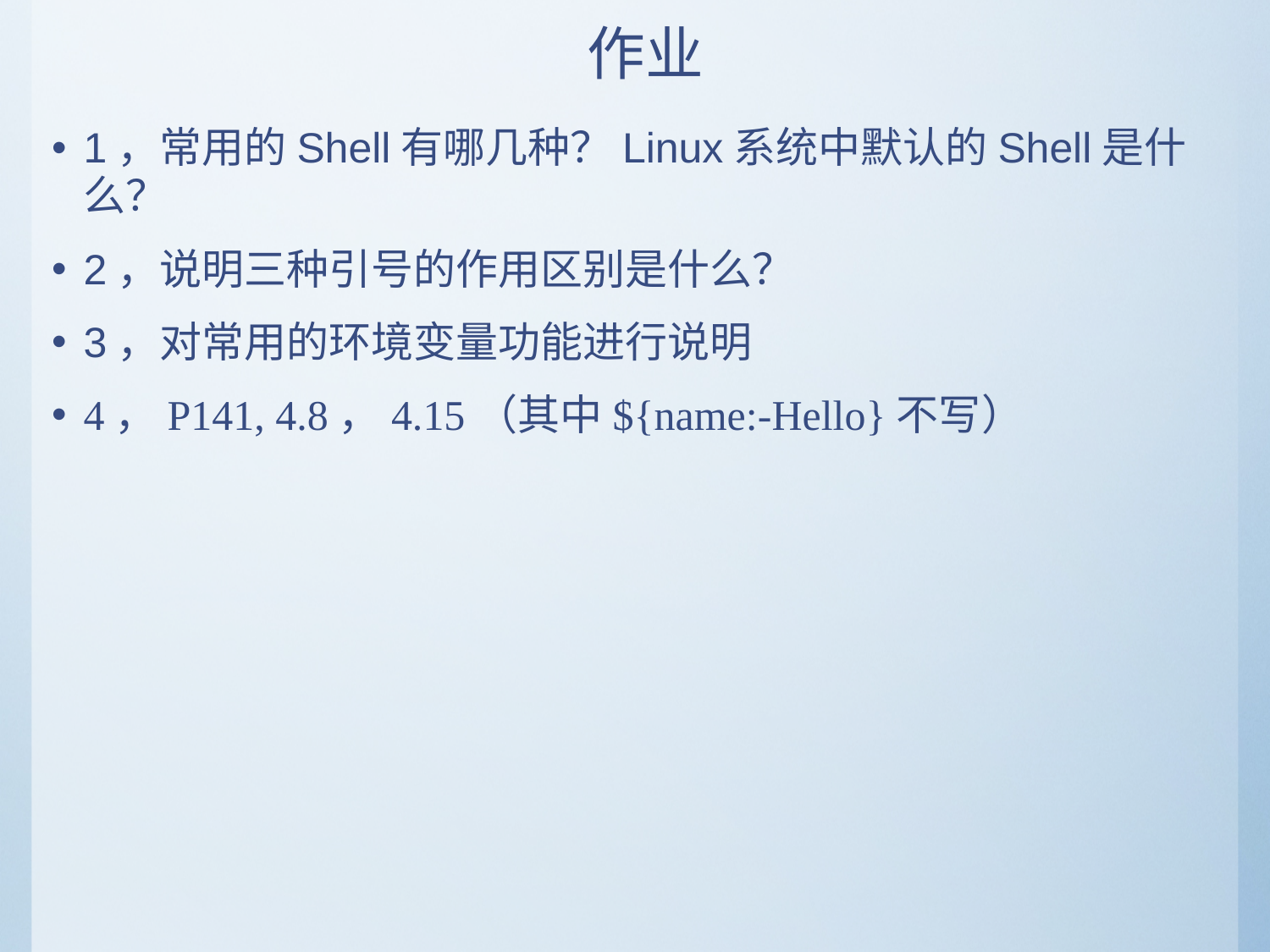

# 作业
1，常用的Shell有哪几种？Linux系统中默认的Shell是什么？
2，说明三种引号的作用区别是什么？
3，对常用的环境变量功能进行说明
4，P141, 4.8，4.15（其中${name:-Hello}不写）